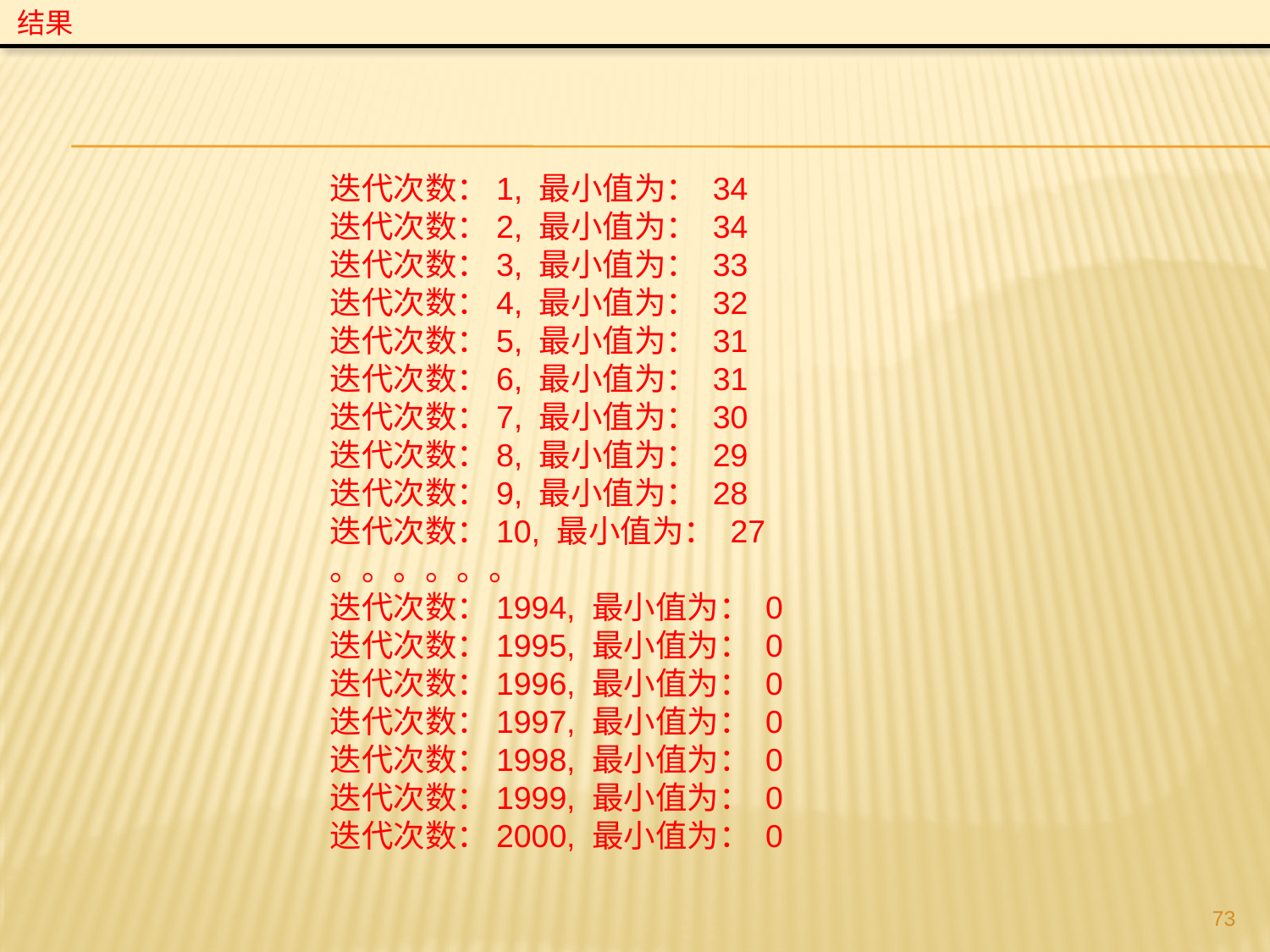

结果

迭代次数：1, 最小值为： 34
迭代次数：2, 最小值为： 34
迭代次数：3, 最小值为： 33
迭代次数：4, 最小值为： 32
迭代次数：5, 最小值为： 31
迭代次数：6, 最小值为： 31
迭代次数：7, 最小值为： 30
迭代次数：8, 最小值为： 29
迭代次数：9, 最小值为： 28
迭代次数：10, 最小值为： 27
。。。。。。
迭代次数：1994, 最小值为： 0
迭代次数：1995, 最小值为： 0
迭代次数：1996, 最小值为： 0
迭代次数：1997, 最小值为： 0
迭代次数：1998, 最小值为： 0
迭代次数：1999, 最小值为： 0
迭代次数：2000, 最小值为： 0
73